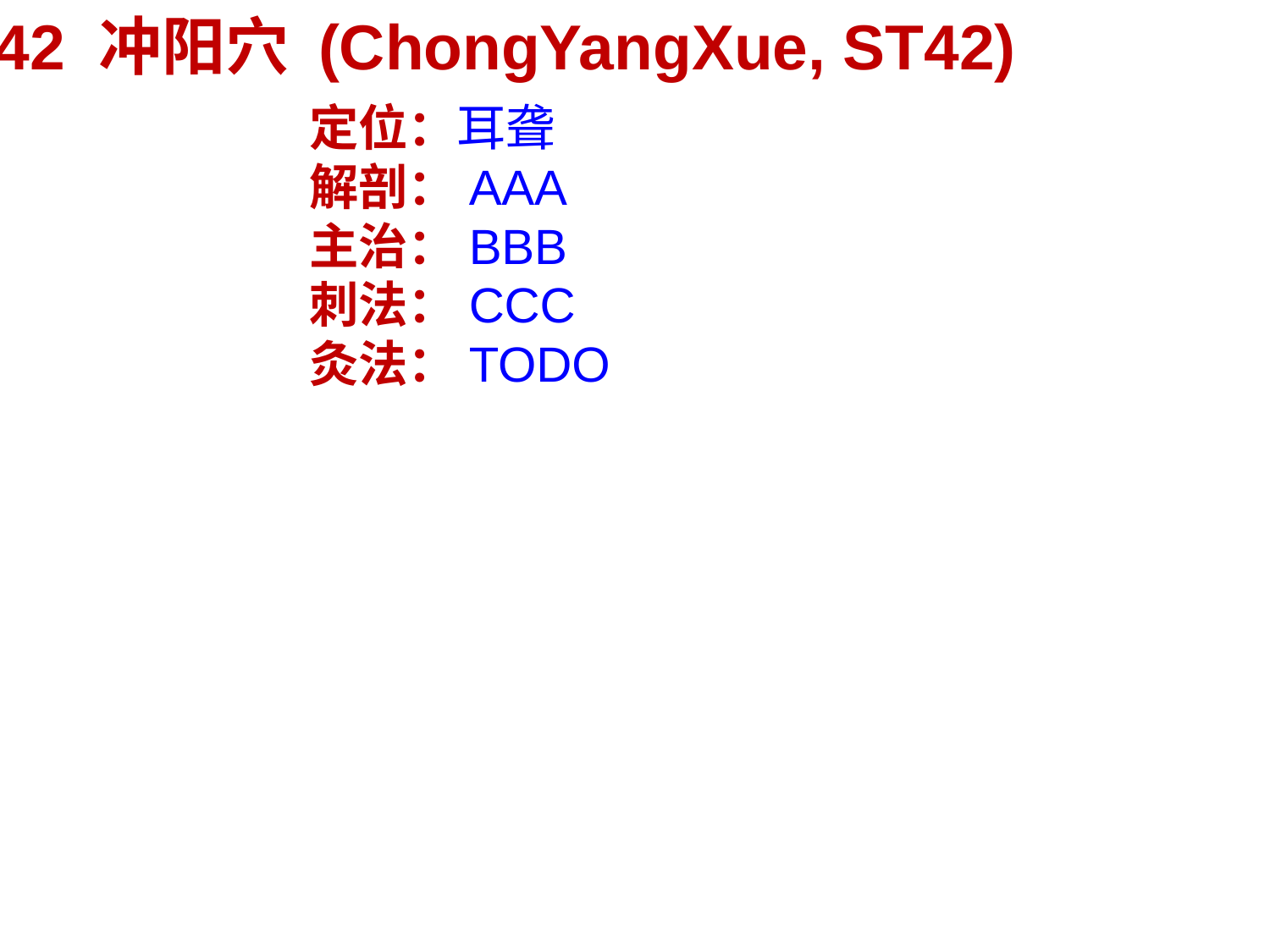

45-42 冲阳穴 (ChongYangXue, ST42)
定位：耳聋
解剖：AAA
主治：BBB
刺法：CCC
灸法：TODO